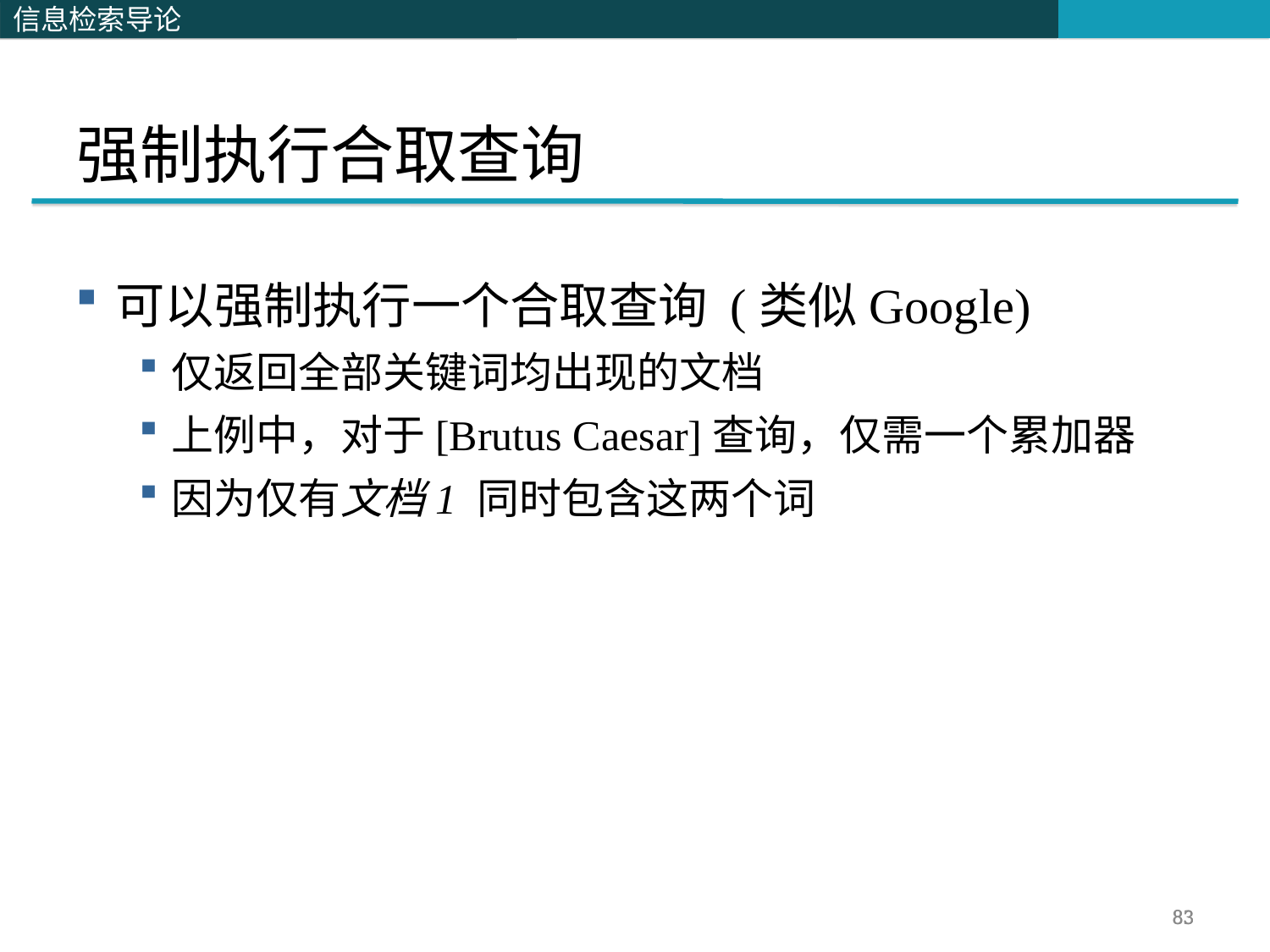

# 强制执行合取查询
可以强制执行一个合取查询 (类似Google)
仅返回全部关键词均出现的文档
上例中，对于[Brutus Caesar]查询，仅需一个累加器
因为仅有文档1 同时包含这两个词

83
83